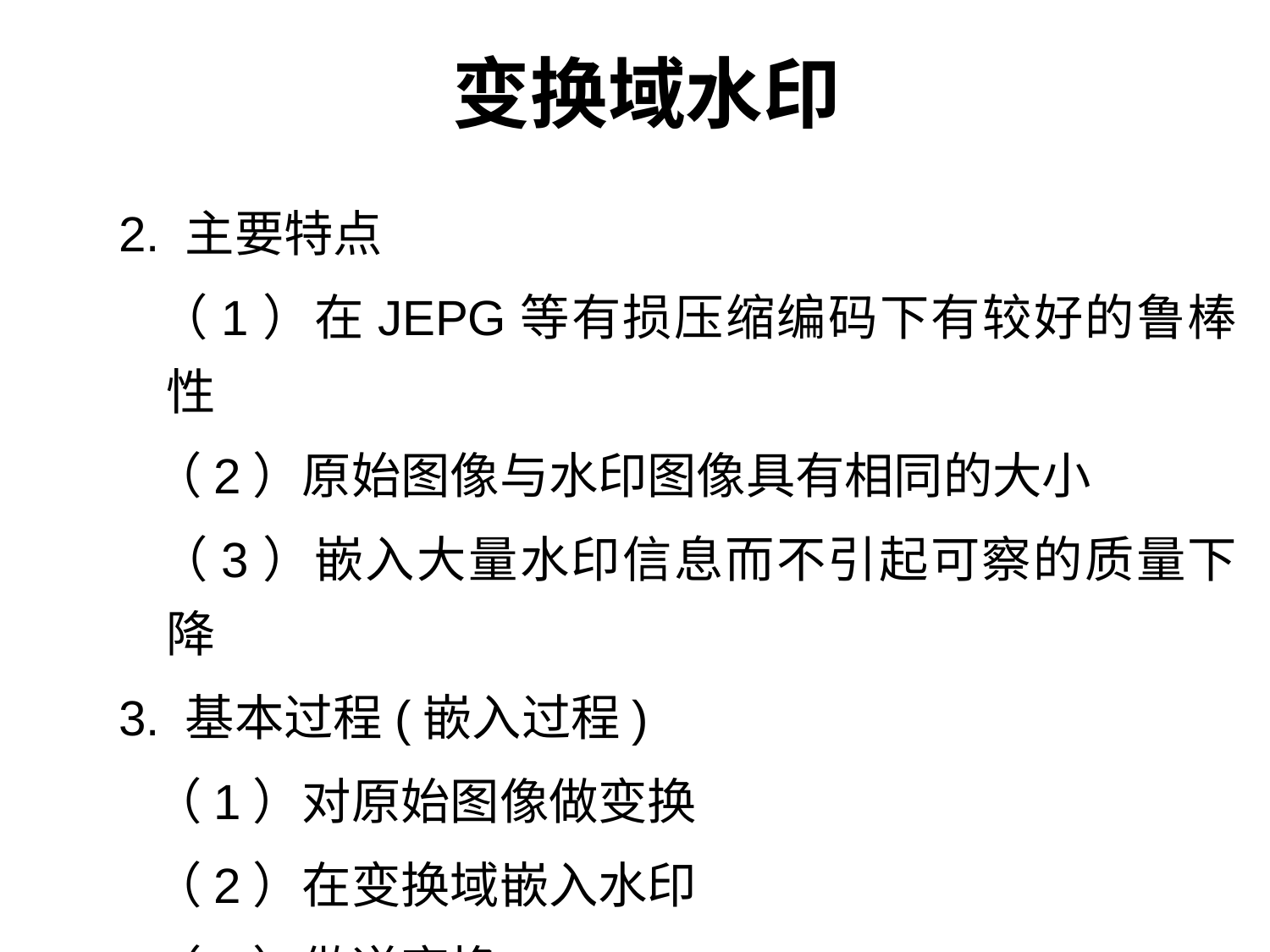

# 变换域水印
2. 主要特点
  （1）在JEPG等有损压缩编码下有较好的鲁棒性
  （2）原始图像与水印图像具有相同的大小
  （3）嵌入大量水印信息而不引起可察的质量下降
3. 基本过程(嵌入过程)
  （1）对原始图像做变换
  （2）在变换域嵌入水印
  （3）做逆变换